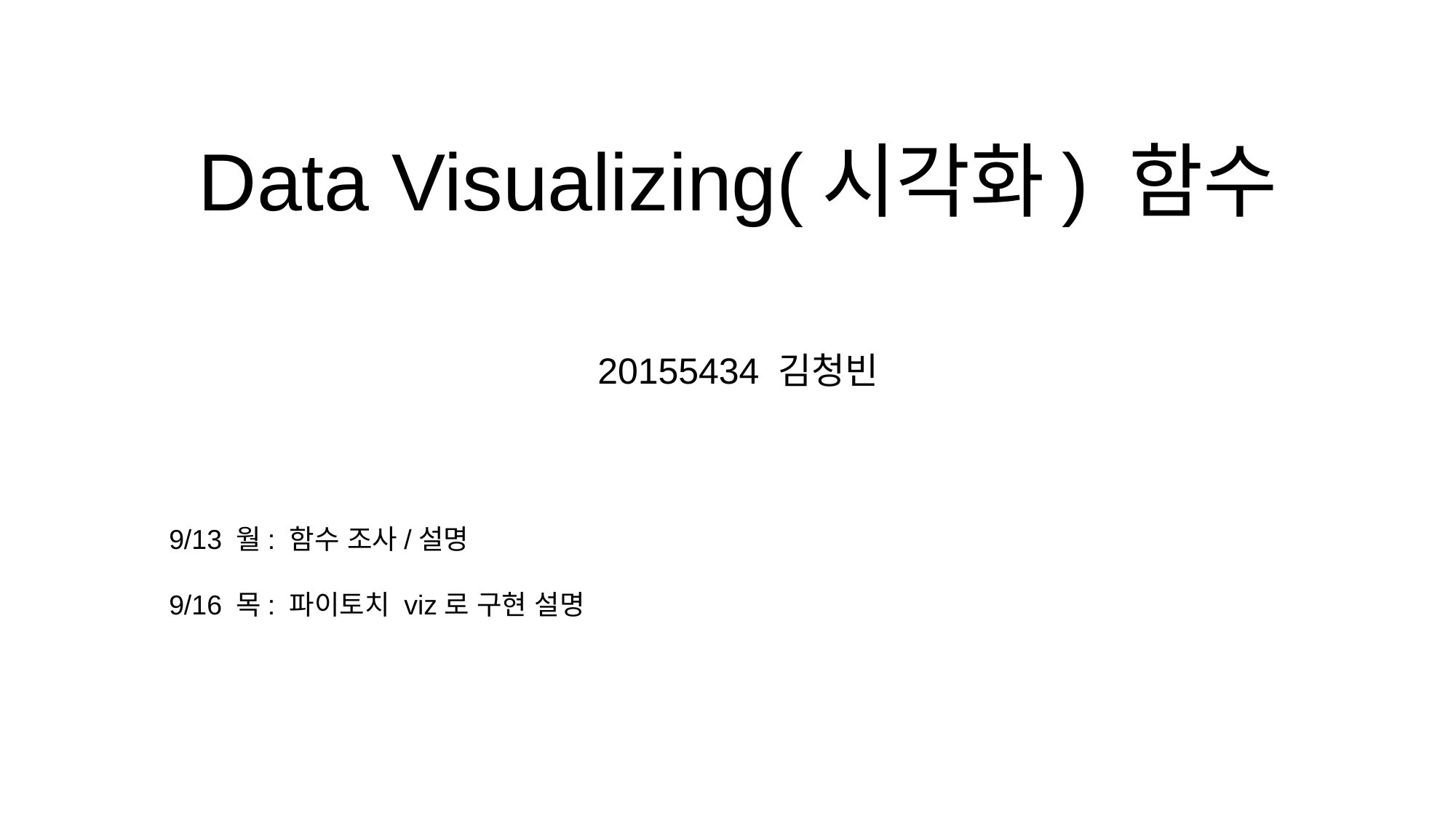

# Data Visualizing(시각화) 함수
20155434 김청빈
9/13 월: 함수 조사/설명

9/16 목: 파이토치 viz로 구현 설명